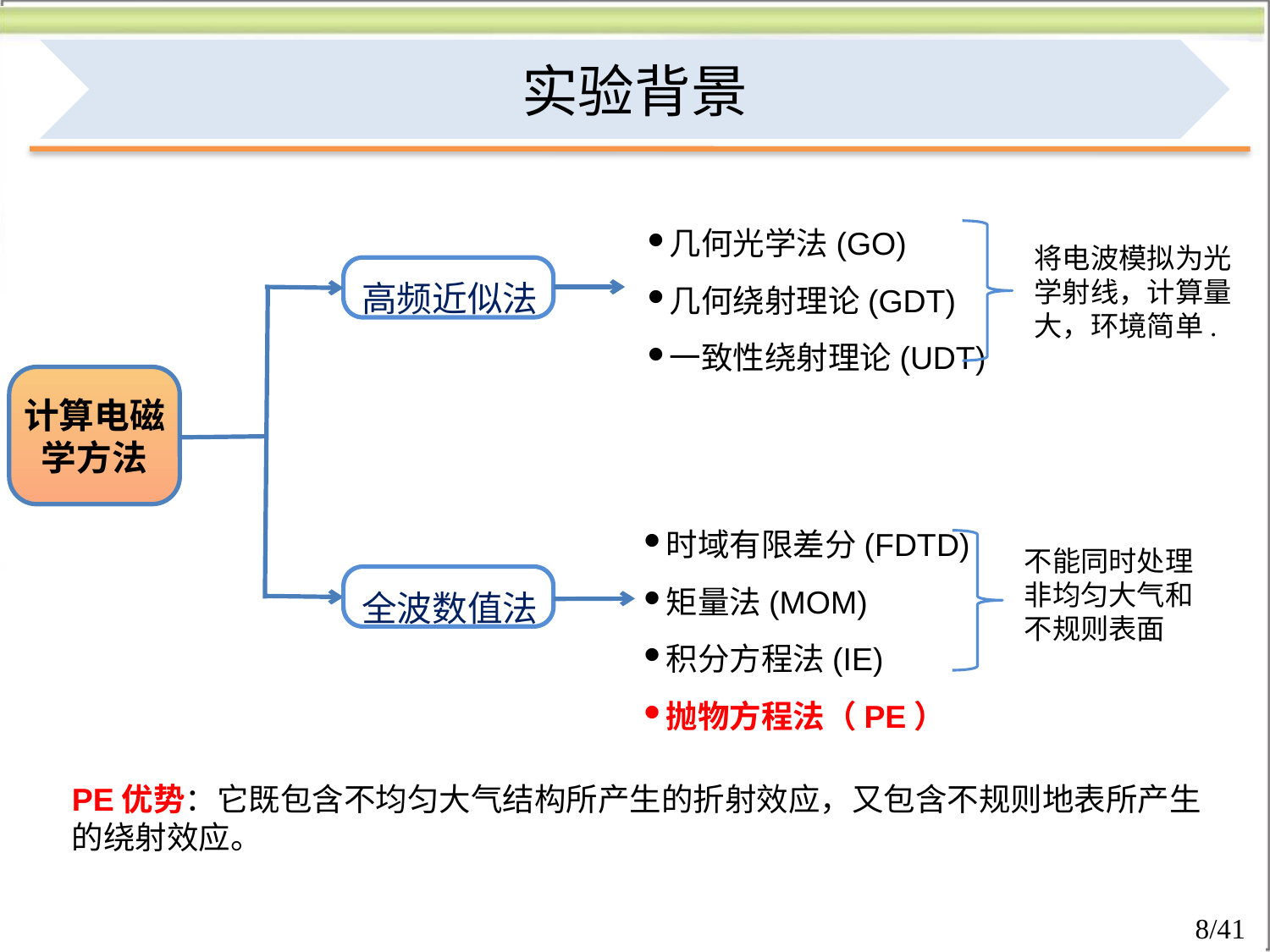

实验背景
几何光学法(GO)
几何绕射理论(GDT)
一致性绕射理论(UDT)

将电波模拟为光学射线，计算量大，环境简单.
高频近似法
计算电磁
学方法
时域有限差分(FDTD)
矩量法(MOM)
积分方程法(IE)
抛物方程法（PE）

不能同时处理
非均匀大气和
不规则表面
全波数值法
PE优势：它既包含不均匀大气结构所产生的折射效应，又包含不规则地表所产生的绕射效应。